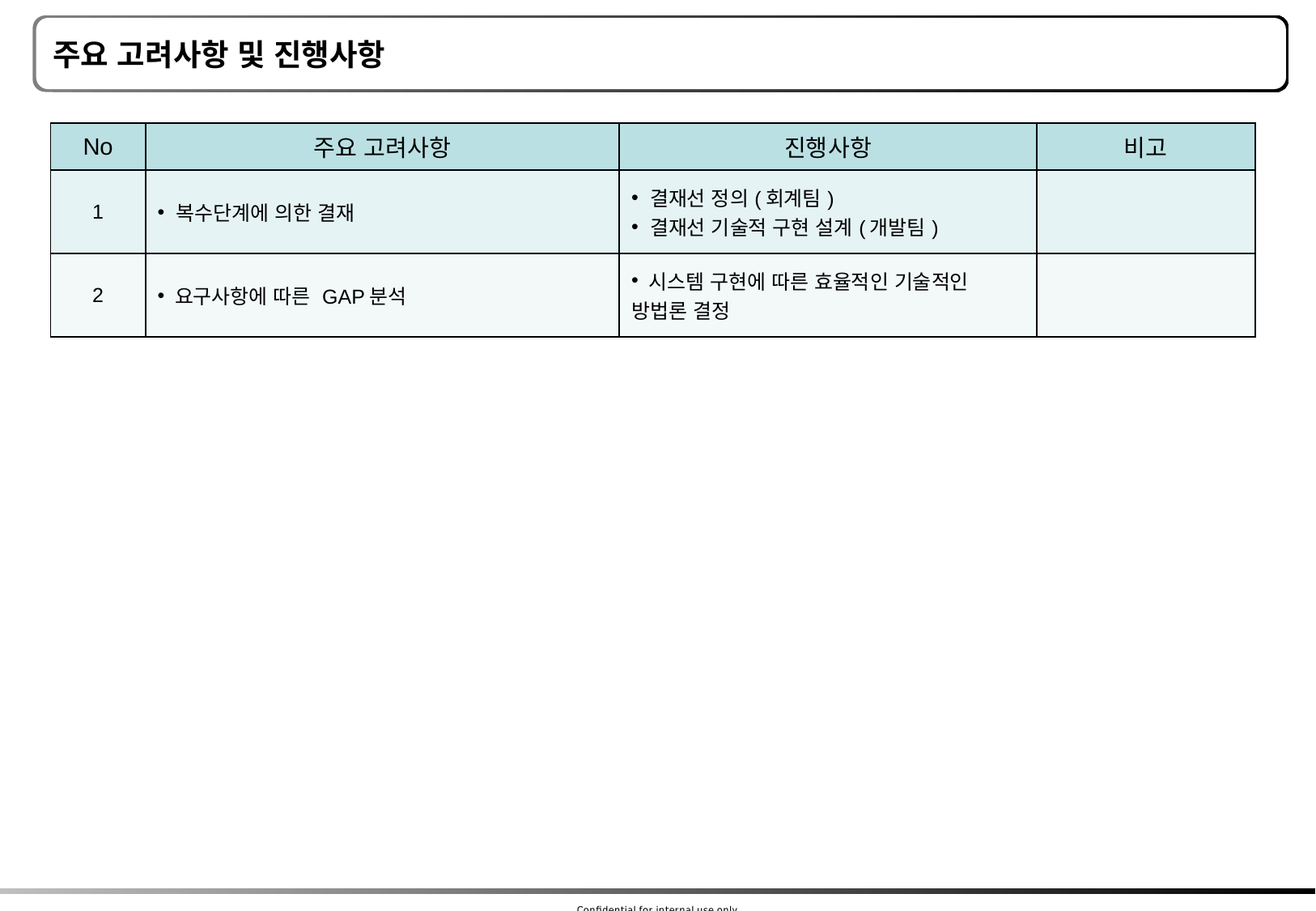

주요 고려사항 및 진행사항
| No | 주요 고려사항 | 진행사항 | 비고 |
| --- | --- | --- | --- |
| 1 | 복수단계에 의한 결재 | 결재선 정의(회계팀) 결재선 기술적 구현 설계(개발팀) |  |
| 2 | 요구사항에 따른 GAP분석 | 시스템 구현에 따른 효율적인 기술적인 방법론 결정 |  |